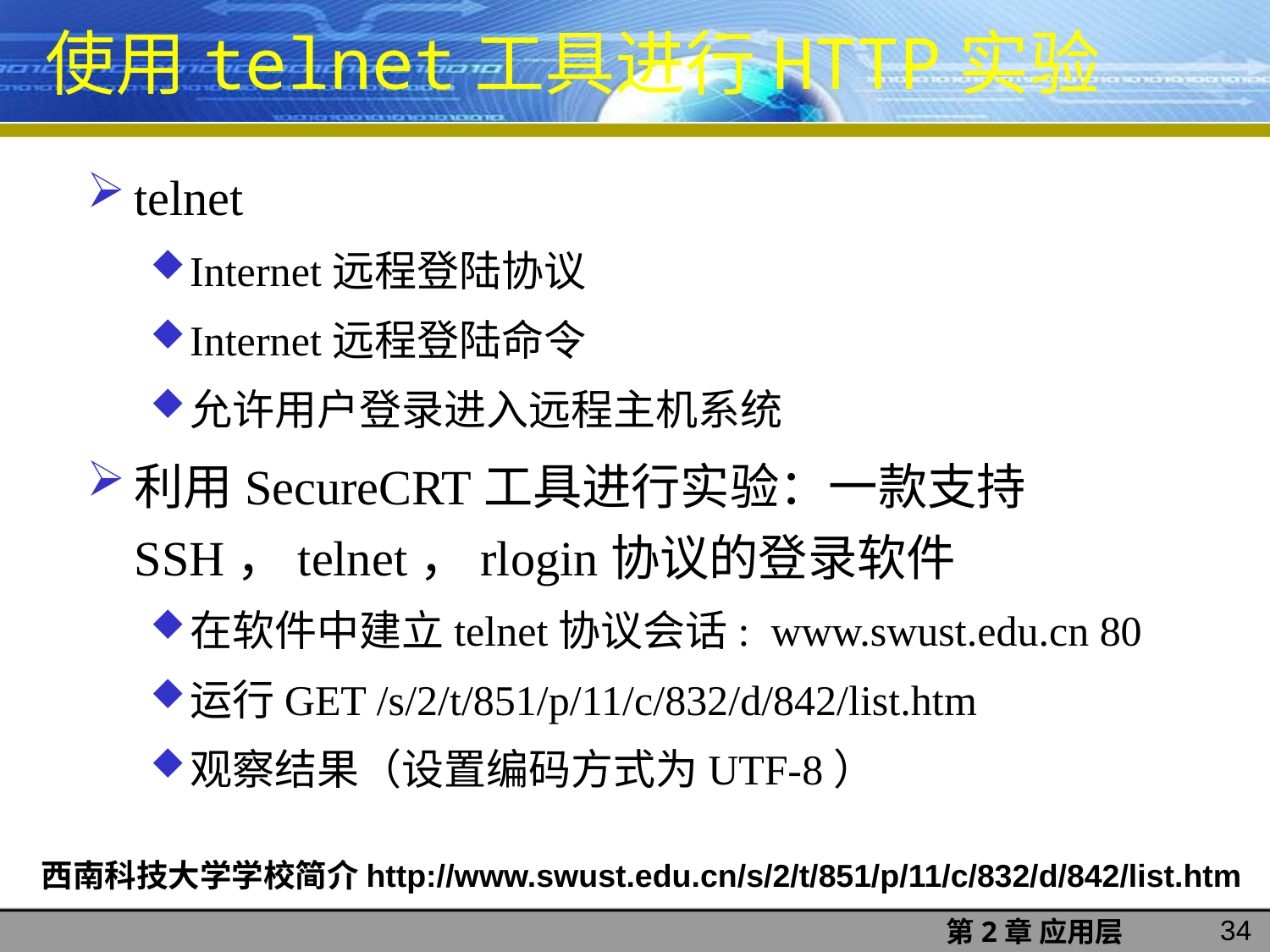

使用telnet工具进行HTTP实验
telnet
Internet远程登陆协议
Internet远程登陆命令
允许用户登录进入远程主机系统
利用SecureCRT工具进行实验：一款支持SSH，telnet，rlogin协议的登录软件
在软件中建立telnet协议会话:  www.swust.edu.cn 80
运行GET /s/2/t/851/p/11/c/832/d/842/list.htm
观察结果（设置编码方式为UTF-8）
西南科技大学学校简介http://www.swust.edu.cn/s/2/t/851/p/11/c/832/d/842/list.htm
34